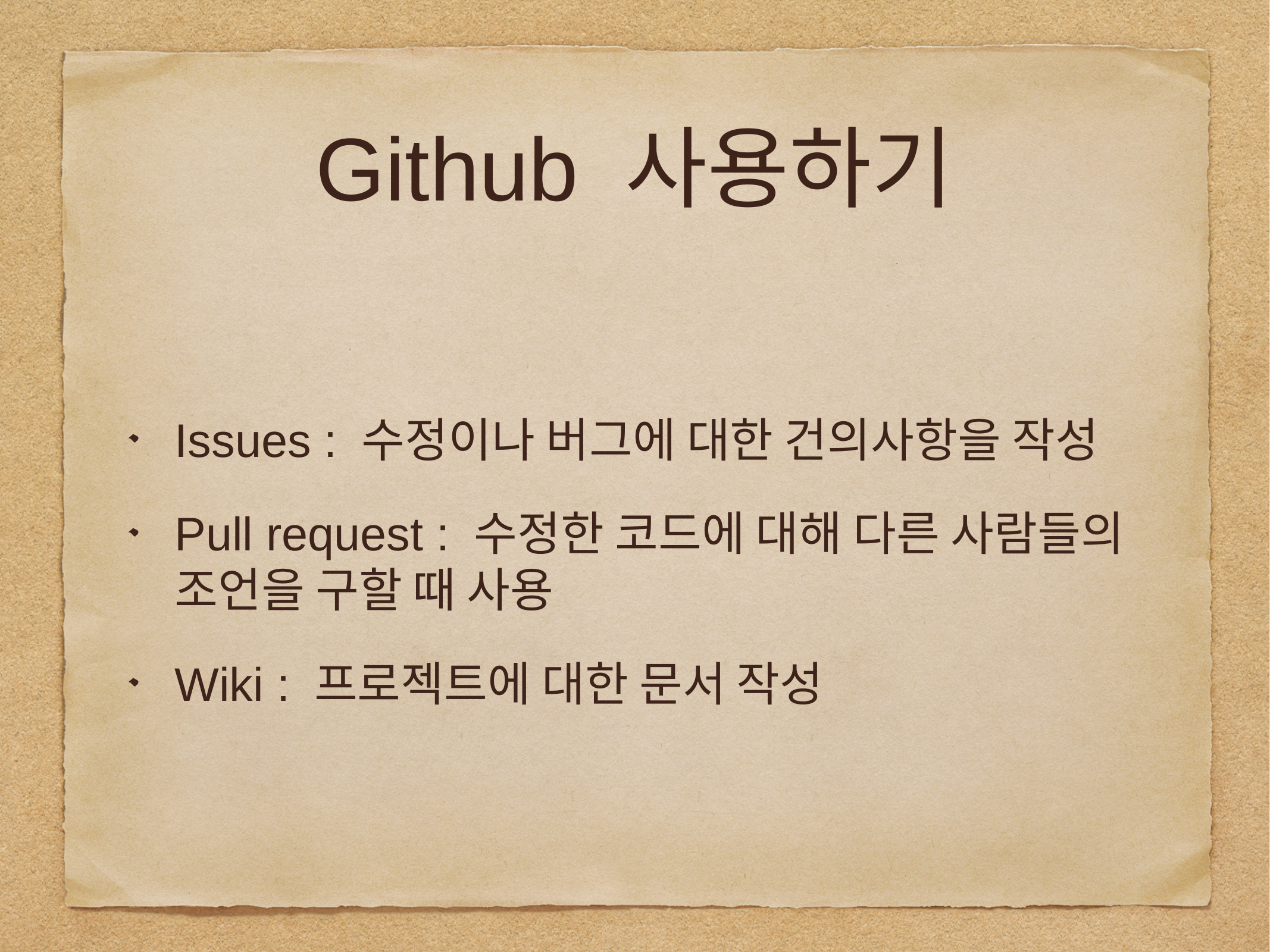

# Github 사용하기
Issues : 수정이나 버그에 대한 건의사항을 작성
Pull request : 수정한 코드에 대해 다른 사람들의 조언을 구할 때 사용
Wiki : 프로젝트에 대한 문서 작성